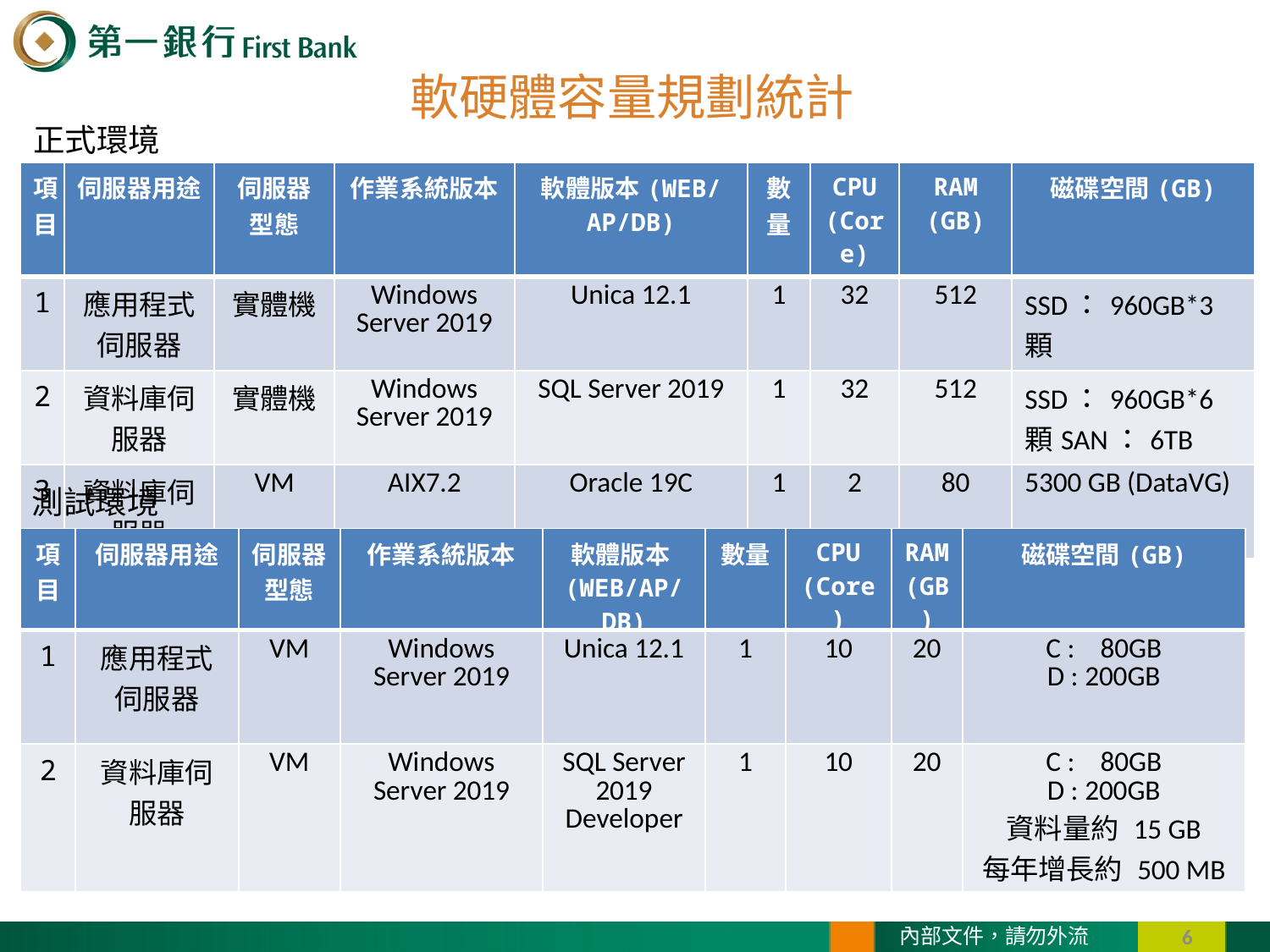

# 軟硬體容量規劃統計
正式環境
| 項目 | 伺服器用途 | 伺服器型態 | 作業系統版本 | 軟體版本(WEB/AP/DB) | 數量 | CPU (Core) | RAM (GB) | 磁碟空間(GB) |
| --- | --- | --- | --- | --- | --- | --- | --- | --- |
| 1 | 應用程式伺服器 | 實體機 | Windows Server 2019 | Unica 12.1 | 1 | 32 | 512 | SSD：960GB\*3顆 |
| 2 | 資料庫伺服器 | 實體機 | Windows Server 2019 | SQL Server 2019 | 1 | 32 | 512 | SSD：960GB\*6顆SAN：6TB |
| 3 | 資料庫伺服器 | VM | AIX7.2 | Oracle 19C | 1 | 2 | 80 | 5300 GB (DataVG) |
測試環境
| 項目 | 伺服器用途 | 伺服器型態 | 作業系統版本 | 軟體版本(WEB/AP/DB) | 數量 | CPU (Core) | RAM(GB) | 磁碟空間(GB) |
| --- | --- | --- | --- | --- | --- | --- | --- | --- |
| 1 | 應用程式伺服器 | VM | Windows Server 2019 | Unica 12.1 | 1 | 10 | 20 | C : 80GB D : 200GB |
| 2 | 資料庫伺服器 | VM | Windows Server 2019 | SQL Server 2019 Developer | 1 | 10 | 20 | C : 80GB D : 200GB 資料量約 15 GB 每年增長約 500 MB |
內部文件，請勿外流
6